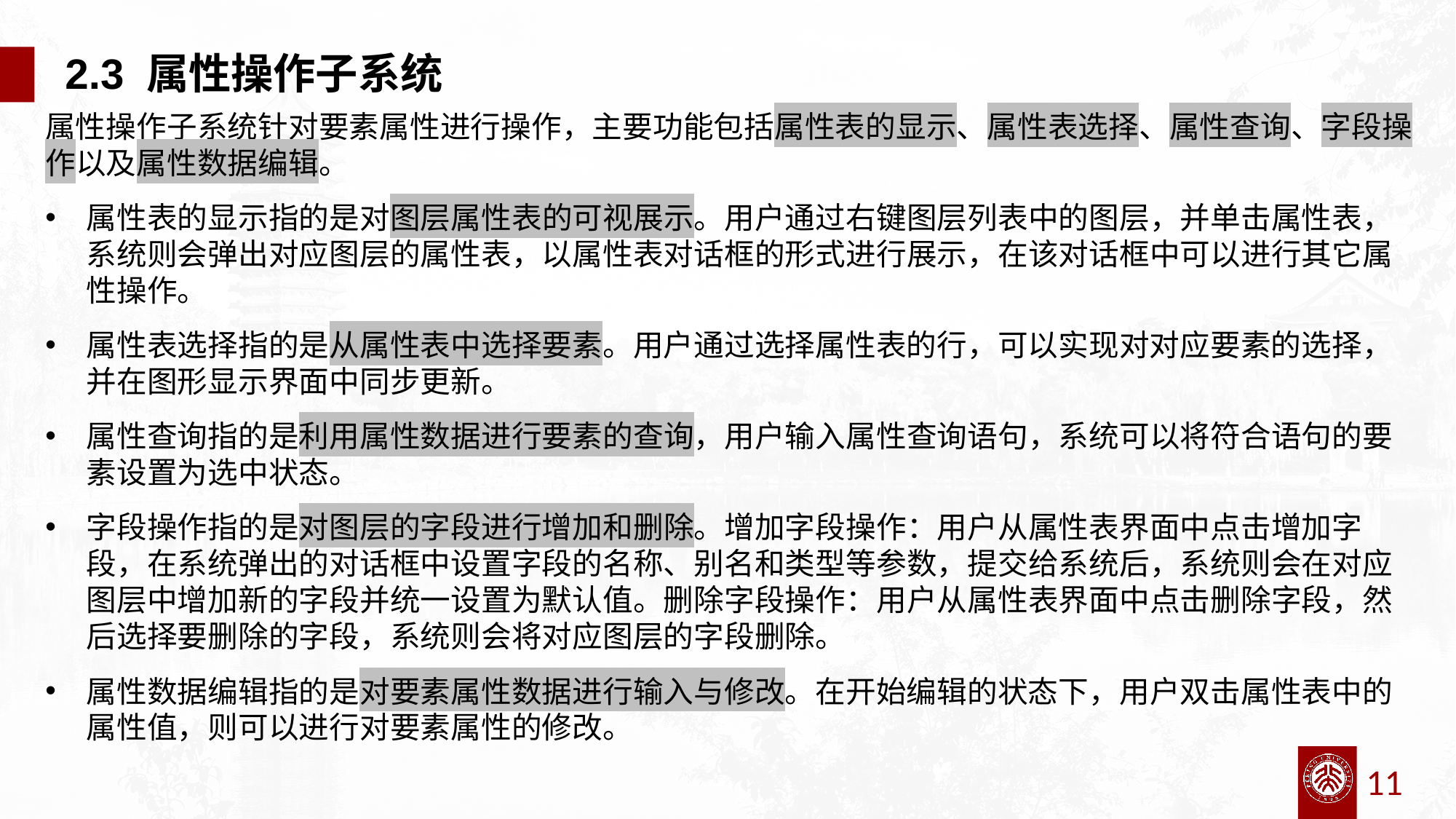

2.3 属性操作子系统

属性操作子系统针对要素属性进行操作，主要功能包括属性表的显示、属性表选择、属性查询、字段操作以及属性数据编辑。
属性表的显示指的是对图层属性表的可视展示。用户通过右键图层列表中的图层，并单击属性表，系统则会弹出对应图层的属性表，以属性表对话框的形式进行展示，在该对话框中可以进行其它属性操作。
属性表选择指的是从属性表中选择要素。用户通过选择属性表的行，可以实现对对应要素的选择，并在图形显示界面中同步更新。
属性查询指的是利用属性数据进行要素的查询，用户输入属性查询语句，系统可以将符合语句的要素设置为选中状态。
字段操作指的是对图层的字段进行增加和删除。增加字段操作：用户从属性表界面中点击增加字段，在系统弹出的对话框中设置字段的名称、别名和类型等参数，提交给系统后，系统则会在对应图层中增加新的字段并统一设置为默认值。删除字段操作：用户从属性表界面中点击删除字段，然后选择要删除的字段，系统则会将对应图层的字段删除。
属性数据编辑指的是对要素属性数据进行输入与修改。在开始编辑的状态下，用户双击属性表中的属性值，则可以进行对要素属性的修改。
11